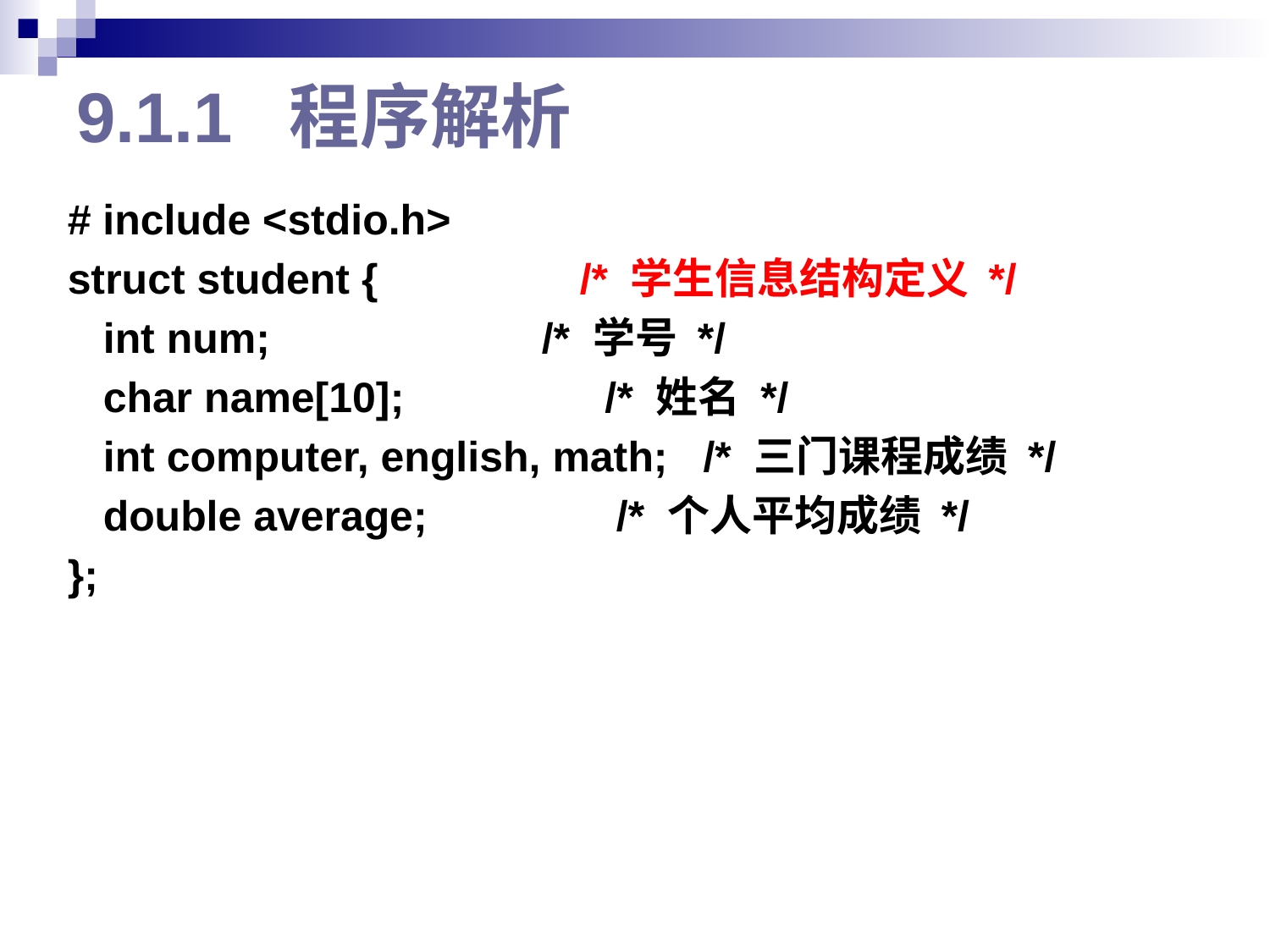

# 9.1.1  程序解析
# include <stdio.h>
struct student {                 /* 学生信息结构定义 */
   int num;                       /* 学号 */
   char name[10];                 /* 姓名 */
   int computer, english, math;   /* 三门课程成绩 */
   double average;                /* 个人平均成绩 */
};